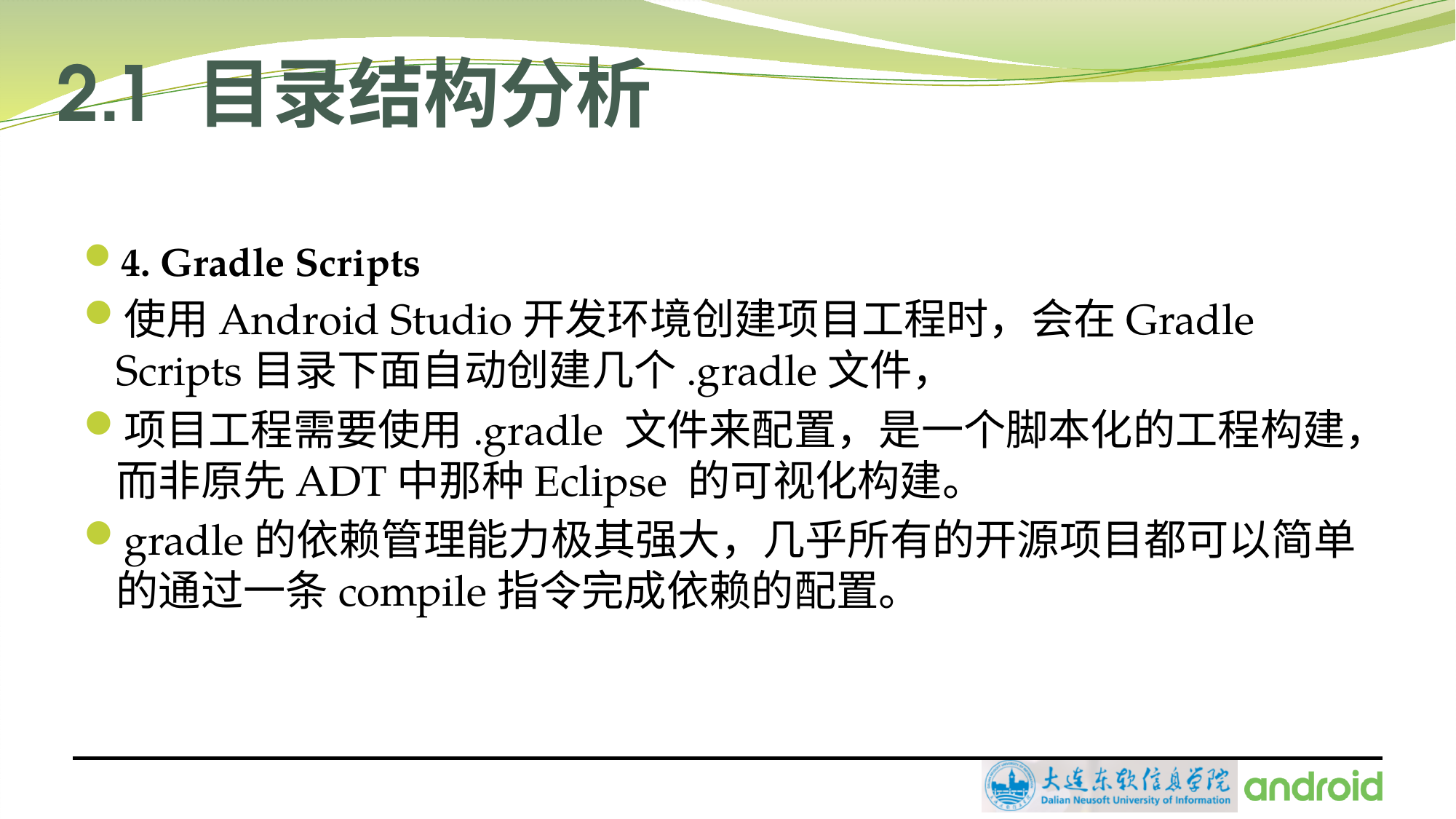

# 2.1 目录结构分析
4. Gradle Scripts
使用Android Studio开发环境创建项目工程时，会在Gradle Scripts目录下面自动创建几个.gradle文件，
项目工程需要使用.gradle 文件来配置，是一个脚本化的工程构建，而非原先ADT中那种Eclipse 的可视化构建。
gradle的依赖管理能力极其强大，几乎所有的开源项目都可以简单的通过一条compile指令完成依赖的配置。